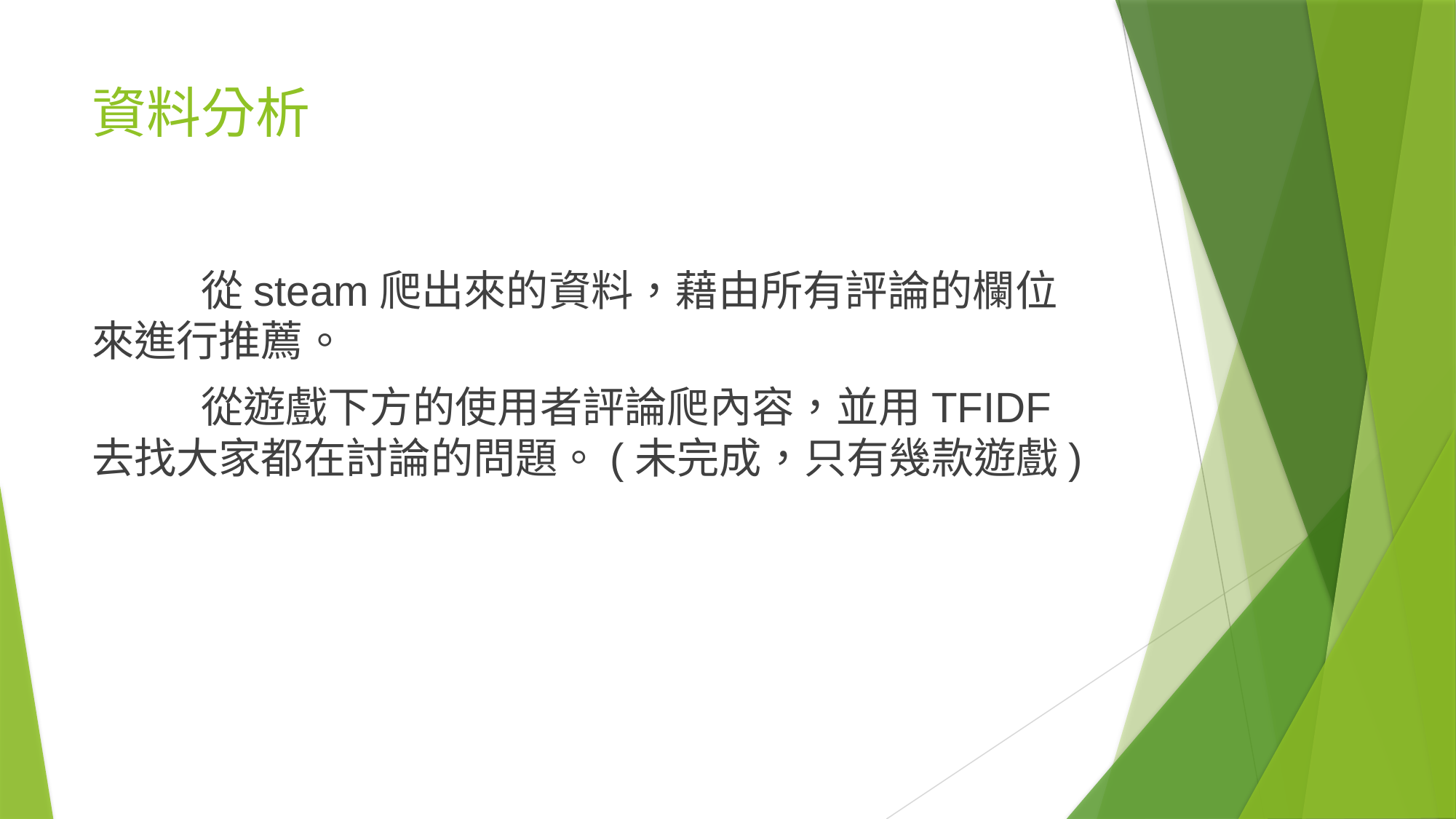

# 資料分析
	從steam爬出來的資料，藉由所有評論的欄位來進行推薦。
	從遊戲下方的使用者評論爬內容，並用TFIDF去找大家都在討論的問題。(未完成，只有幾款遊戲)